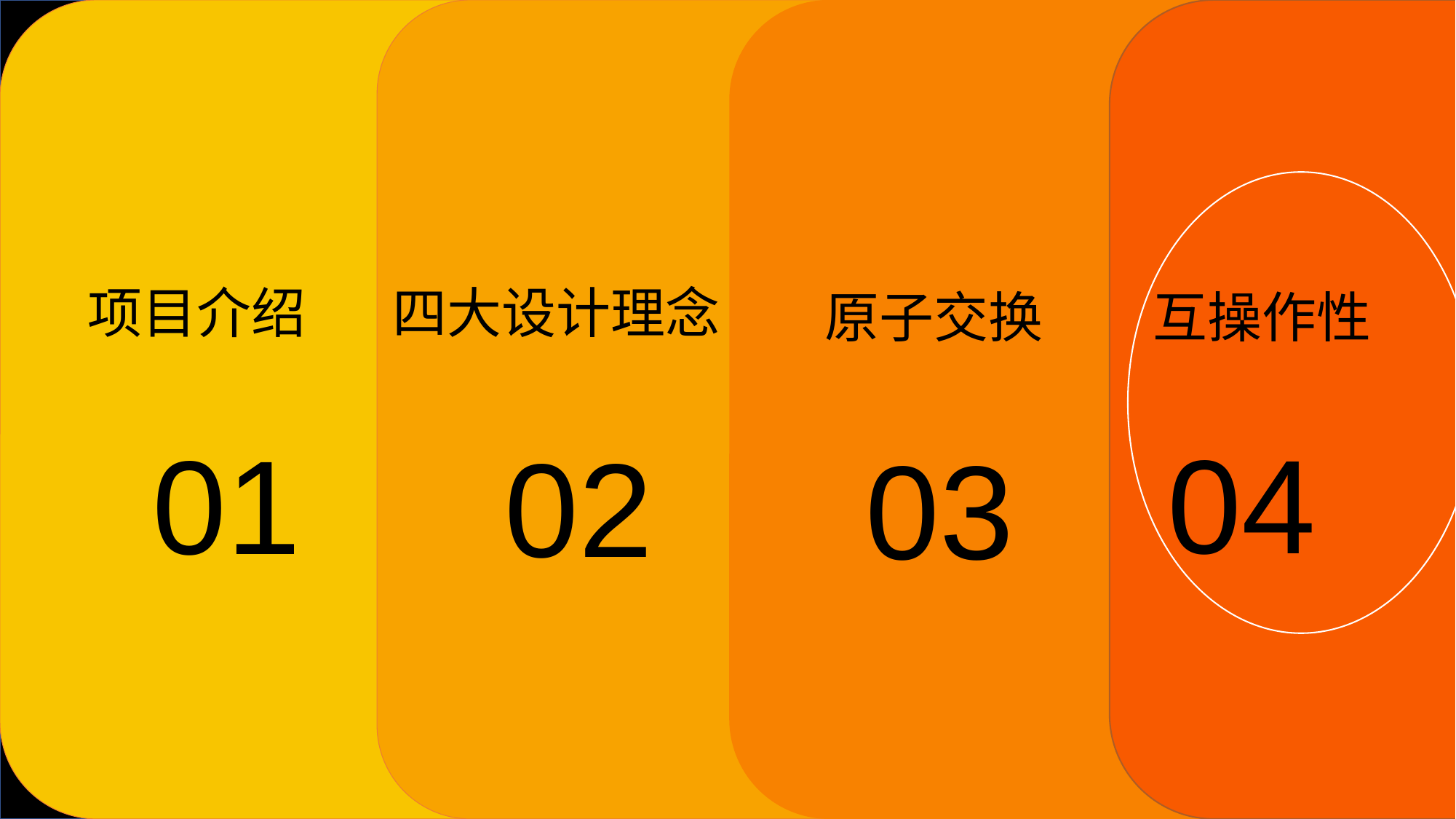

#

四大设计理念
项目介绍
原子交换
互操作性
04
01
02
03